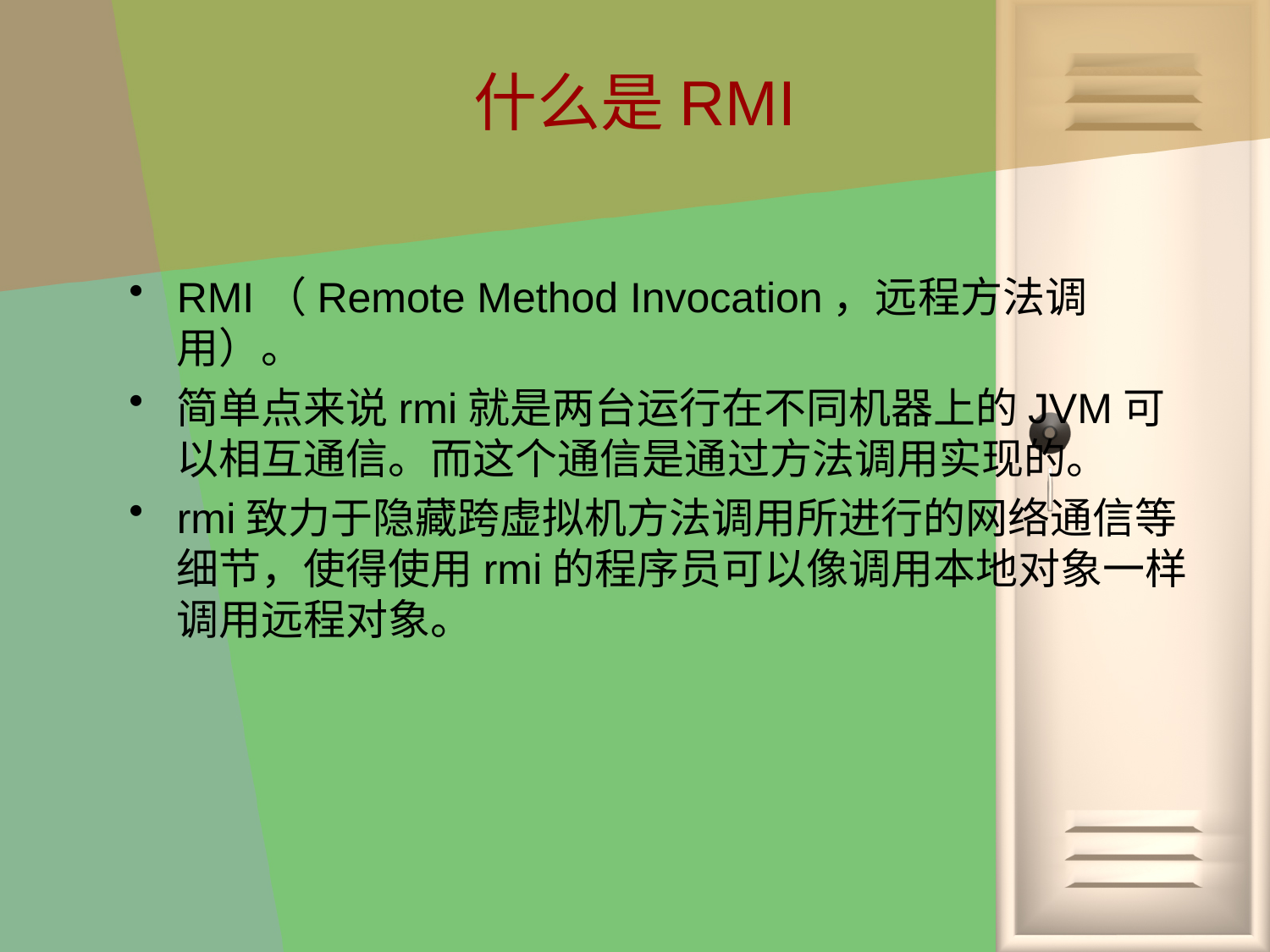

# 什么是RMI
RMI（Remote Method Invocation，远程方法调用）。
简单点来说rmi就是两台运行在不同机器上的JVM可以相互通信。而这个通信是通过方法调用实现的。
rmi致力于隐藏跨虚拟机方法调用所进行的网络通信等细节，使得使用rmi的程序员可以像调用本地对象一样调用远程对象。